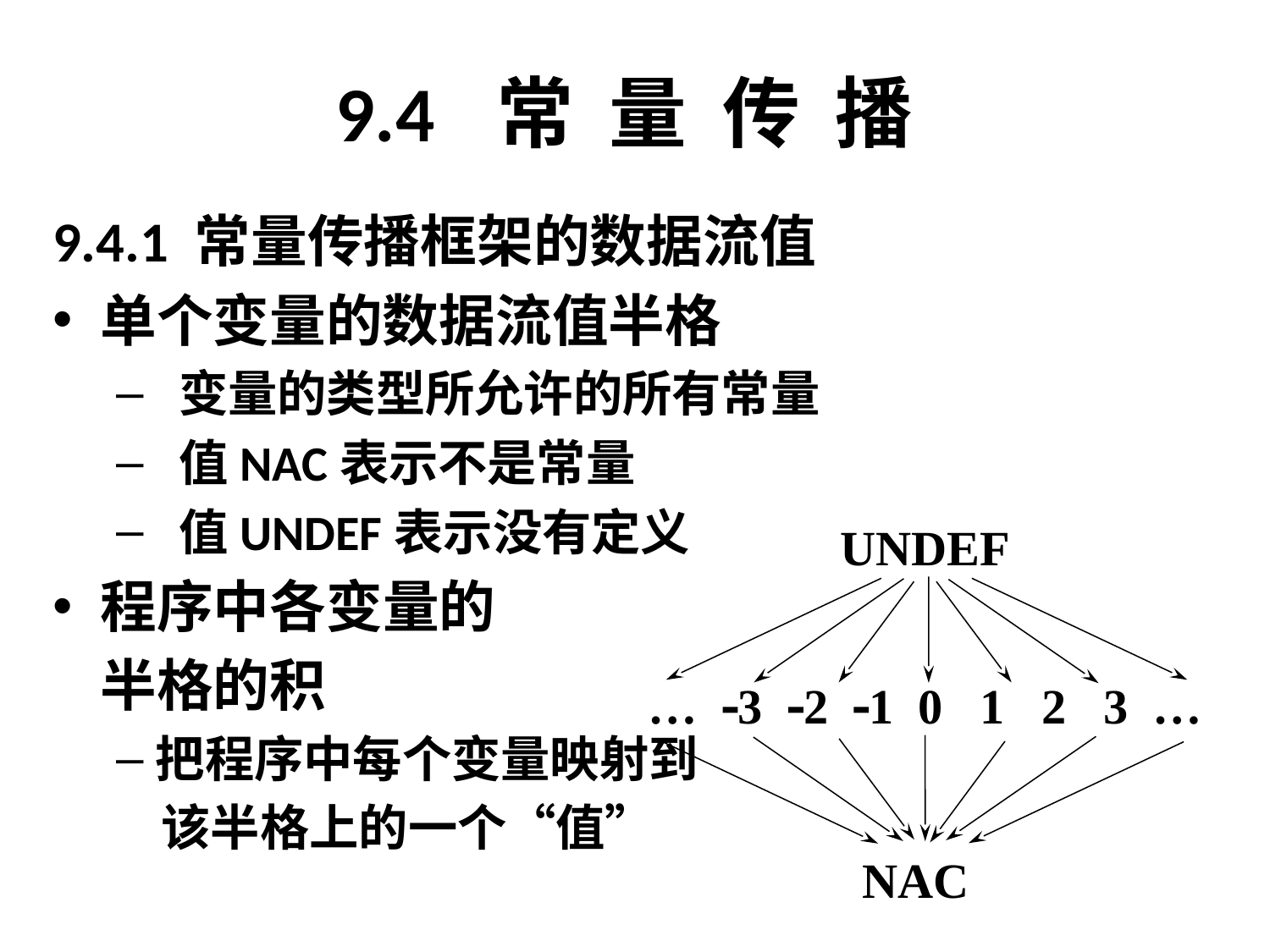

# 9.4  常  量  传  播
9.4.1 常量传播框架的数据流值
单个变量的数据流值半格
 变量的类型所允许的所有常量
 值NAC表示不是常量
 值UNDEF表示没有定义
程序中各变量的
	半格的积
把程序中每个变量映射到
   该半格上的一个“值”
UNDEF

…  −3  −2  −1  0   1   2   3  …

NAC